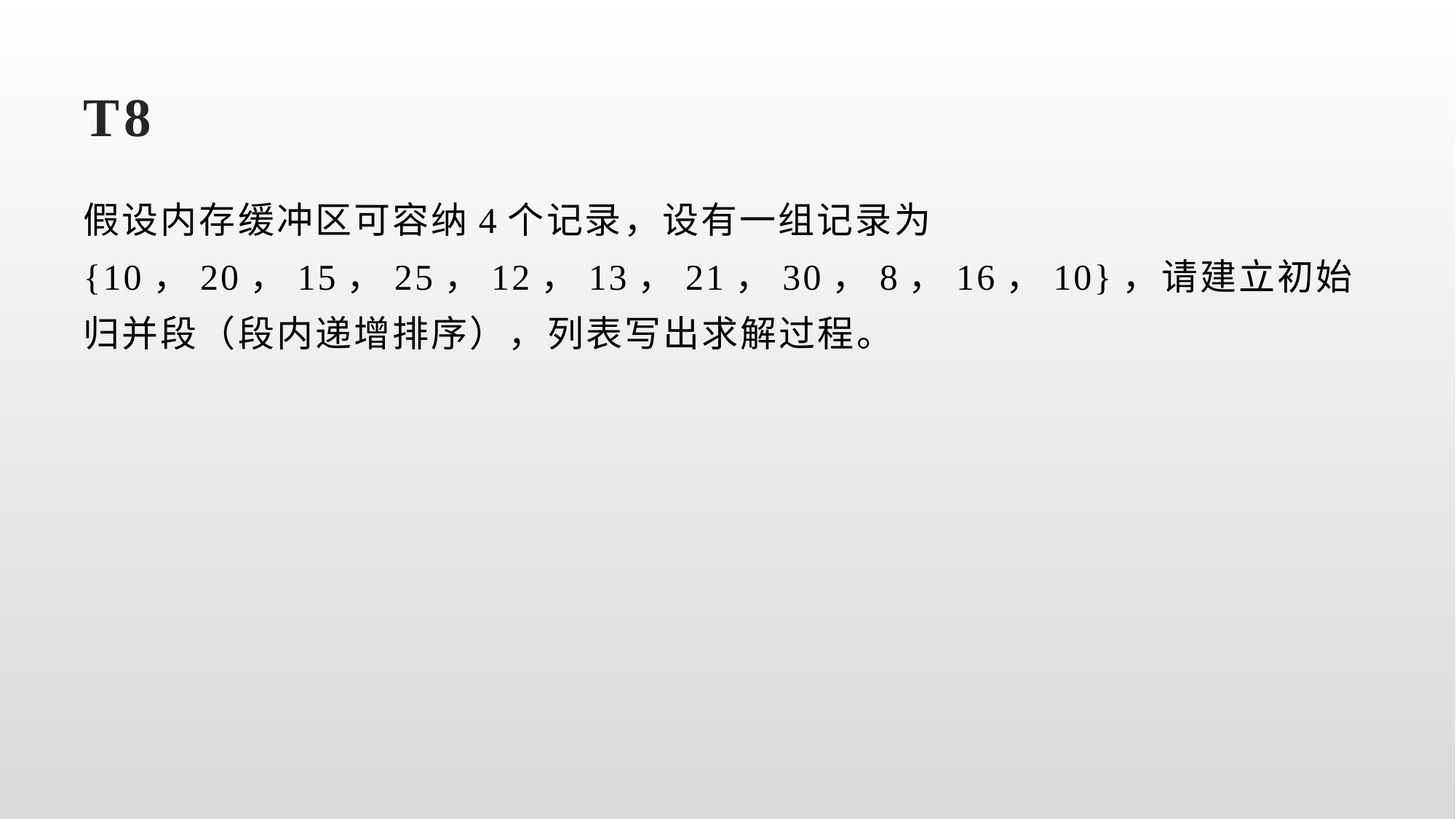

# T8
假设内存缓冲区可容纳4个记录，设有一组记录为{10，20，15，25，12，13，21，30，8，16，10}，请建立初始归并段（段内递增排序），列表写出求解过程。